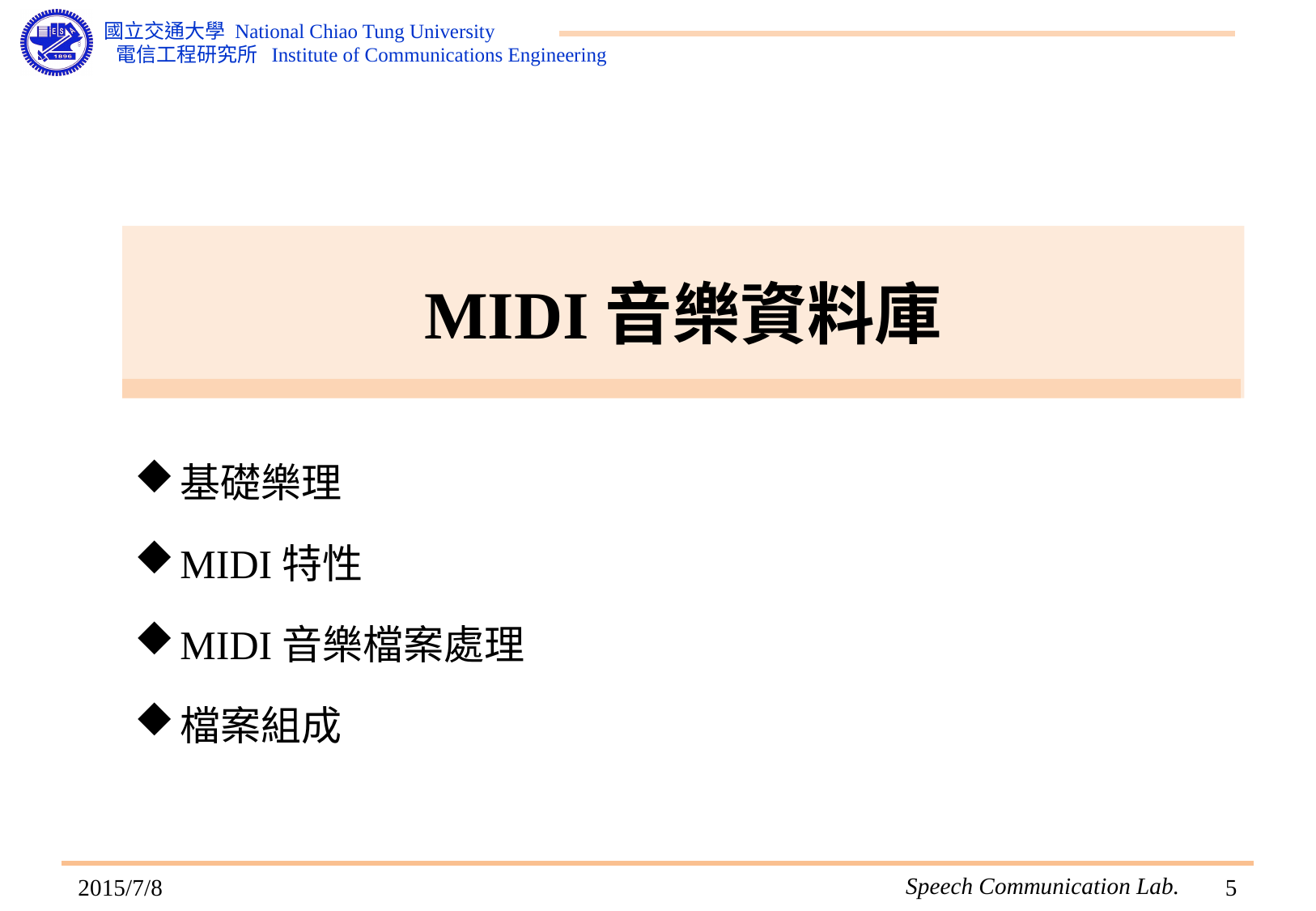

# MIDI音樂資料庫

基礎樂理
MIDI特性
MIDI音樂檔案處理
檔案組成
2015/7/8
5